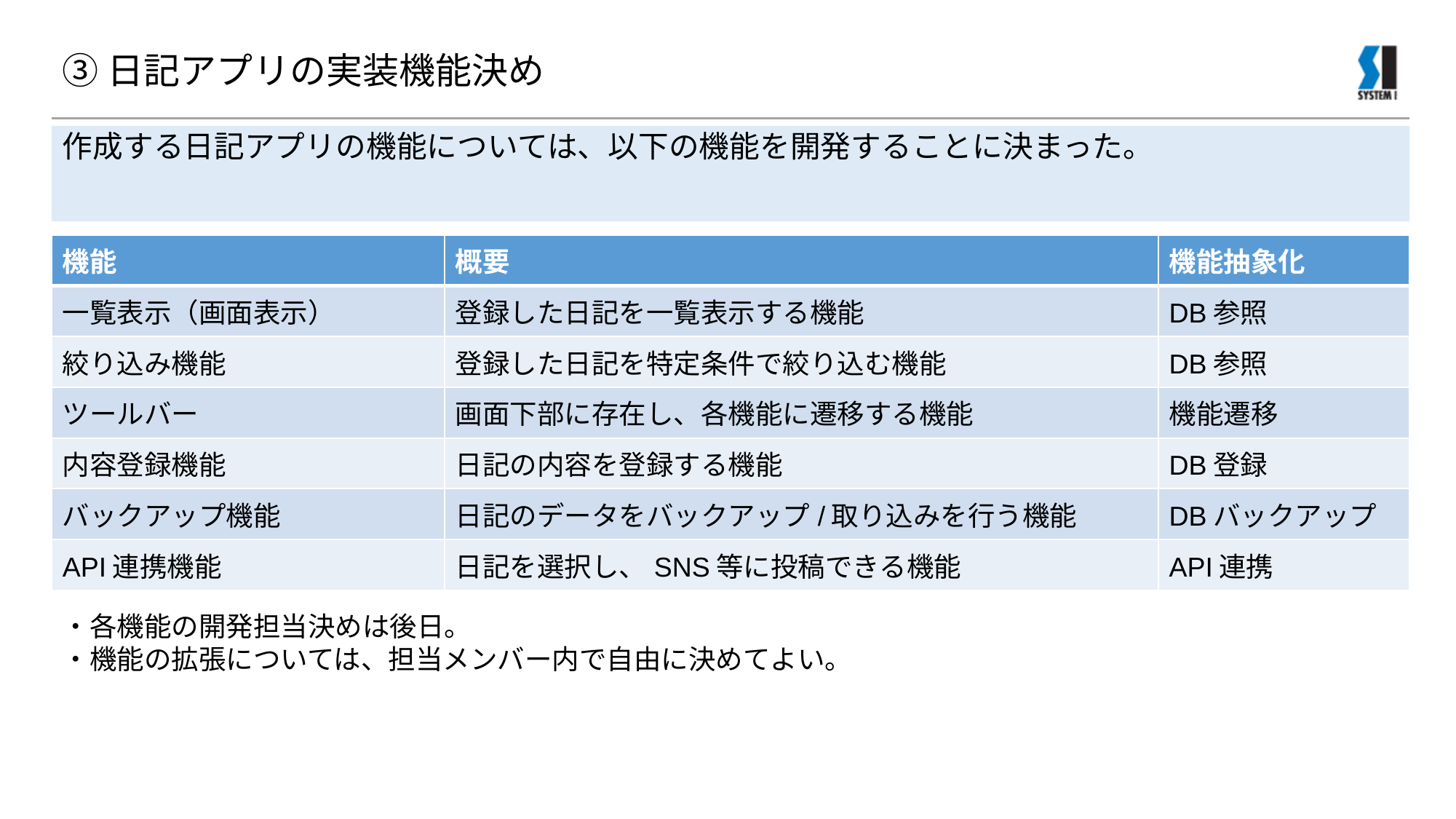

# ③日記アプリの実装機能決め
作成する日記アプリの機能については、以下の機能を開発することに決まった。
| 機能 | 概要 | 機能抽象化 |
| --- | --- | --- |
| 一覧表示（画面表示） | 登録した日記を一覧表示する機能 | DB参照 |
| 絞り込み機能 | 登録した日記を特定条件で絞り込む機能 | DB参照 |
| ツールバー | 画面下部に存在し、各機能に遷移する機能 | 機能遷移 |
| 内容登録機能 | 日記の内容を登録する機能 | DB登録 |
| バックアップ機能 | 日記のデータをバックアップ/取り込みを行う機能 | DBバックアップ |
| API連携機能 | 日記を選択し、SNS等に投稿できる機能 | API連携 |
・各機能の開発担当決めは後日。
・機能の拡張については、担当メンバー内で自由に決めてよい。